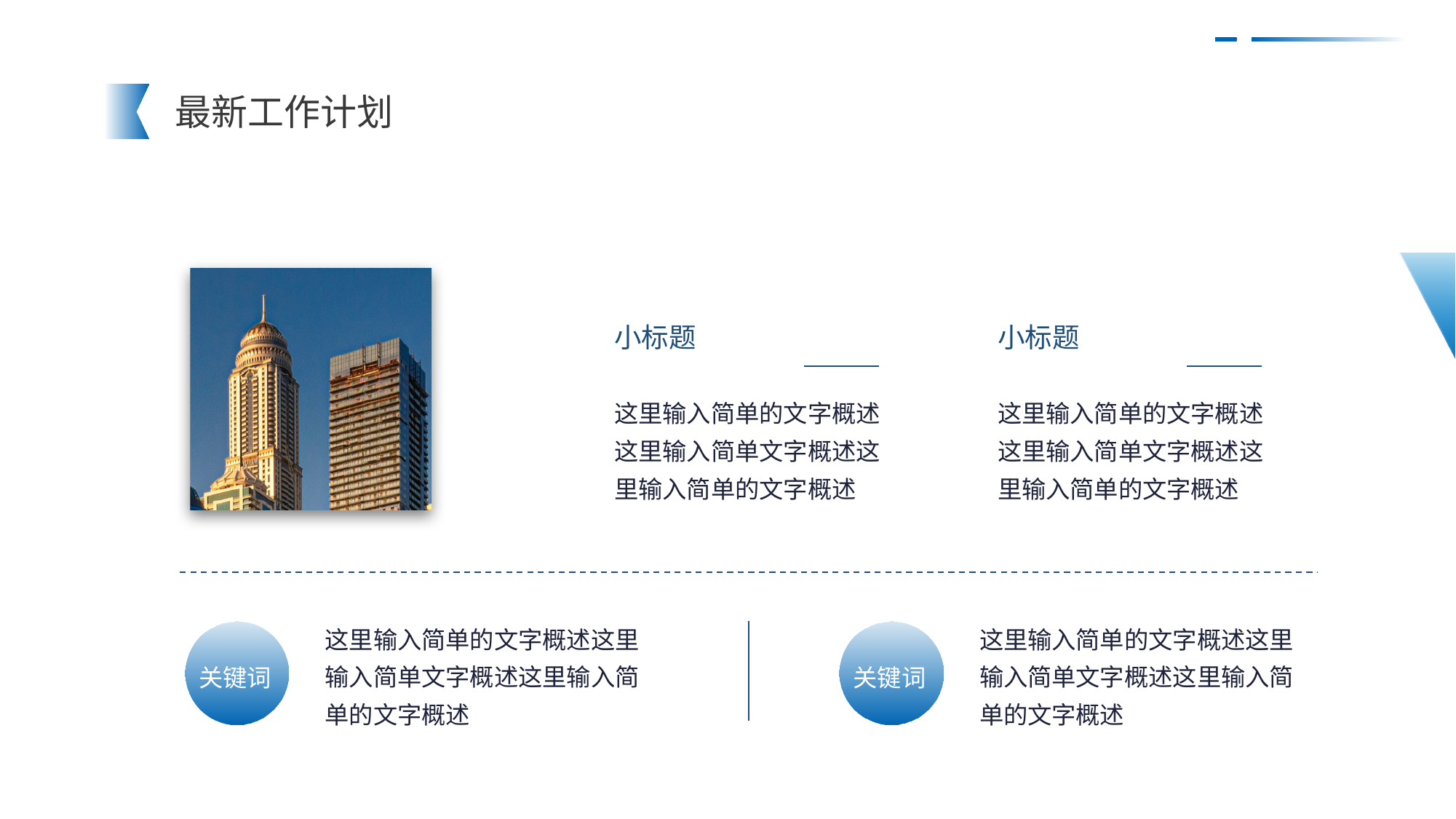

最新工作计划

小标题
这里输入简单的文字概述这里输入简单文字概述这里输入简单的文字概述
小标题
这里输入简单的文字概述这里输入简单文字概述这里输入简单的文字概述
这里输入简单的文字概述这里输入简单文字概述这里输入简单的文字概述

关键词
这里输入简单的文字概述这里输入简单文字概述这里输入简单的文字概述

关键词